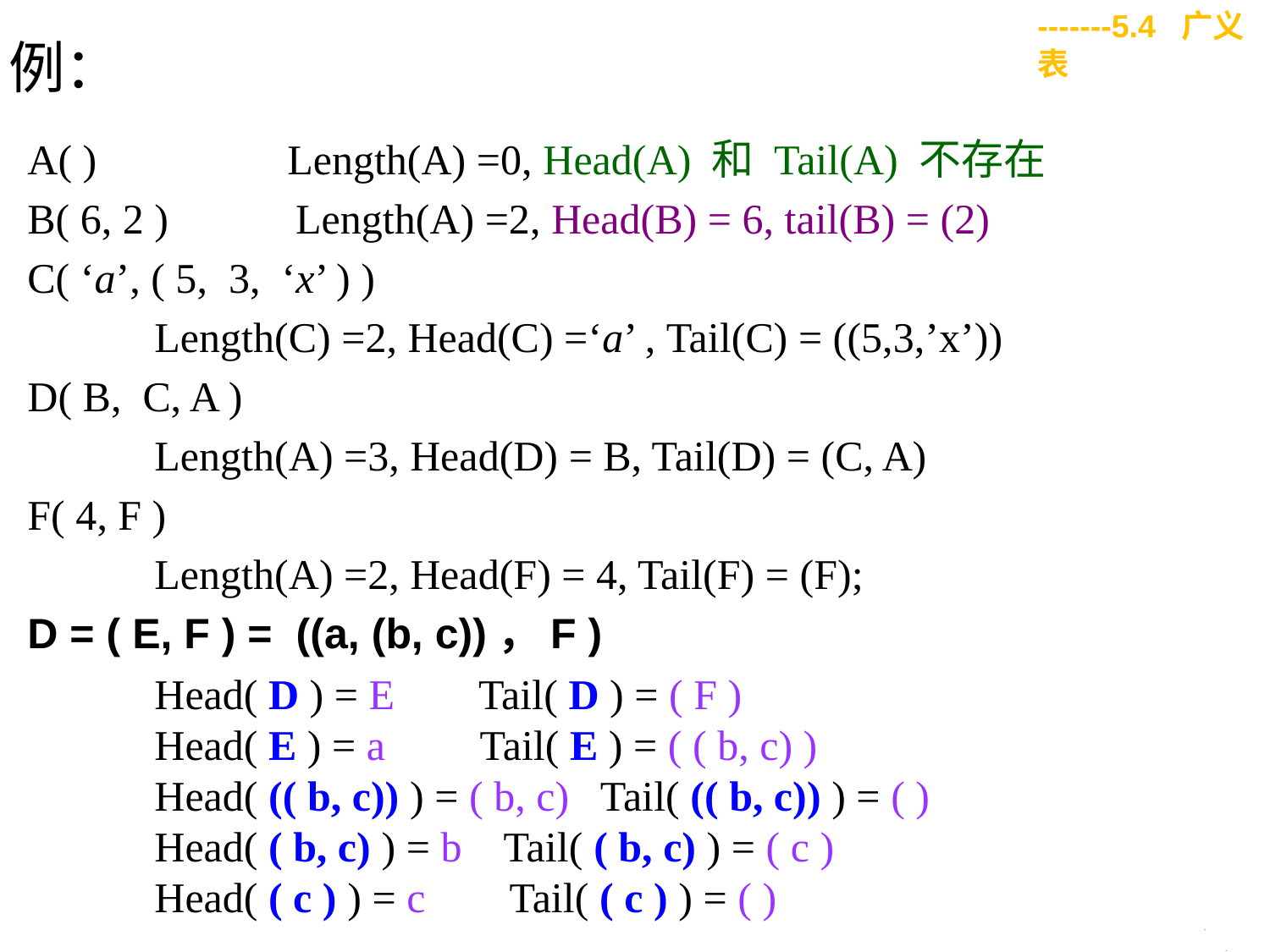

-------5.4  广义表
例：
A( )                  Length(A) =0, Head(A) 和 Tail(A) 不存在
B( 6, 2 )            Length(A) =2, Head(B) = 6, tail(B) = (2)
C( ‘a’, ( 5,  3,  ‘x’ ) )
	Length(C) =2, Head(C) =‘a’ , Tail(C) = ((5,3,’x’))
D( B,  C, A )
	Length(A) =3, Head(D) = B, Tail(D) = (C, A)
F( 4, F )
	Length(A) =2, Head(F) = 4, Tail(F) = (F);
D = ( E, F ) =  ((a, (b, c))，F )
	Head( D ) = E        Tail( D ) = ( F )
	Head( E ) = a         Tail( E ) = ( ( b, c) )
	Head( (( b, c)) ) = ( b, c)   Tail( (( b, c)) ) = ( )
	Head( ( b, c) ) = b    Tail( ( b, c) ) = ( c )
	Head( ( c ) ) = c        Tail( ( c ) ) = ( )